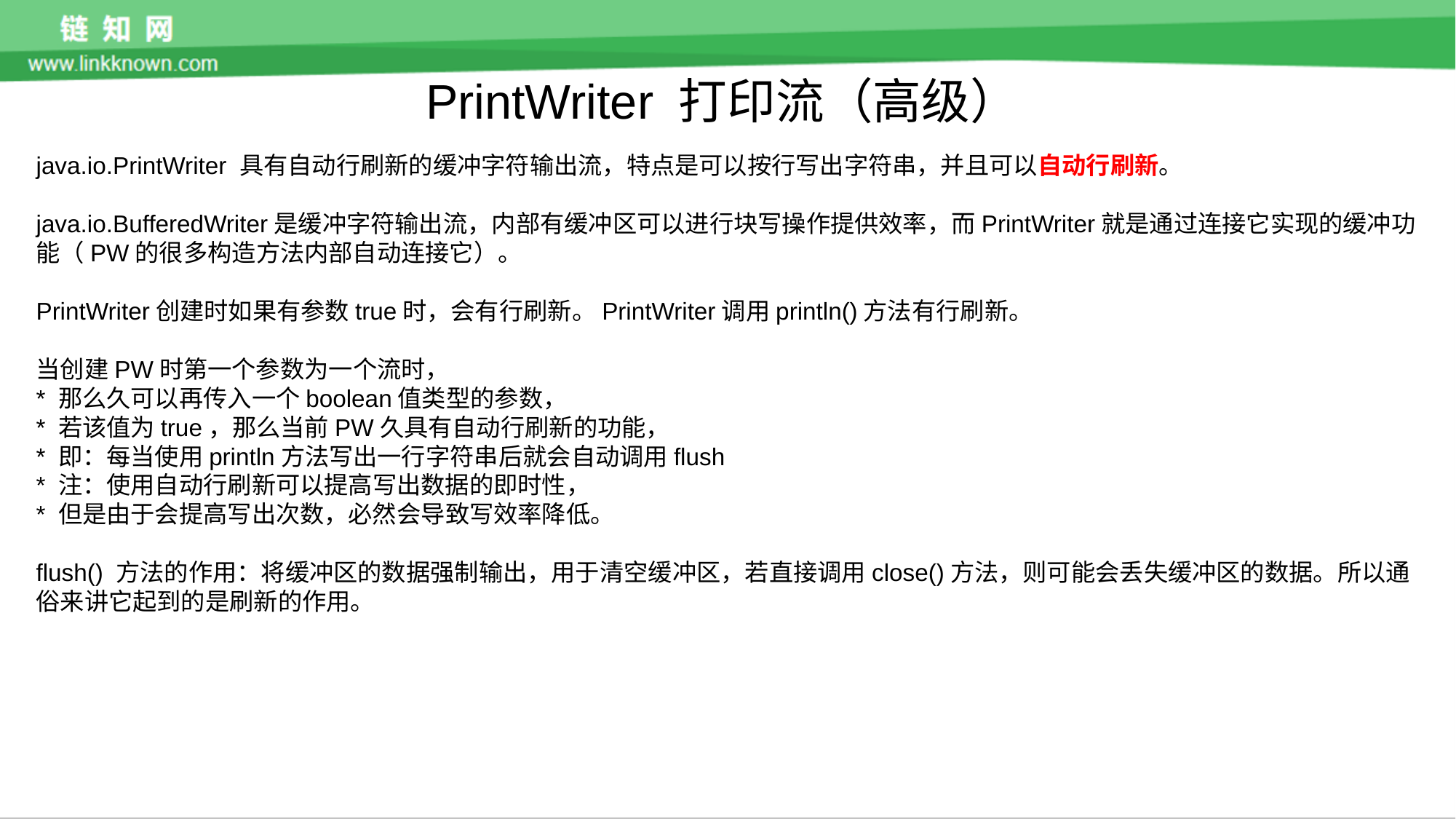

PrintWriter 打印流（高级）
java.io.PrintWriter 具有自动行刷新的缓冲字符输出流，特点是可以按行写出字符串，并且可以自动行刷新。

java.io.BufferedWriter是缓冲字符输出流，内部有缓冲区可以进行块写操作提供效率，而PrintWriter就是通过连接它实现的缓冲功能（PW的很多构造方法内部自动连接它）。

PrintWriter创建时如果有参数true时，会有行刷新。PrintWriter调用println()方法有行刷新。

当创建PW时第一个参数为一个流时，
* 那么久可以再传入一个boolean值类型的参数，
* 若该值为true，那么当前PW久具有自动行刷新的功能，
* 即：每当使用println方法写出一行字符串后就会自动调用flush
* 注：使用自动行刷新可以提高写出数据的即时性，
* 但是由于会提高写出次数，必然会导致写效率降低。

flush() 方法的作用：将缓冲区的数据强制输出，用于清空缓冲区，若直接调用close()方法，则可能会丢失缓冲区的数据。所以通俗来讲它起到的是刷新的作用。